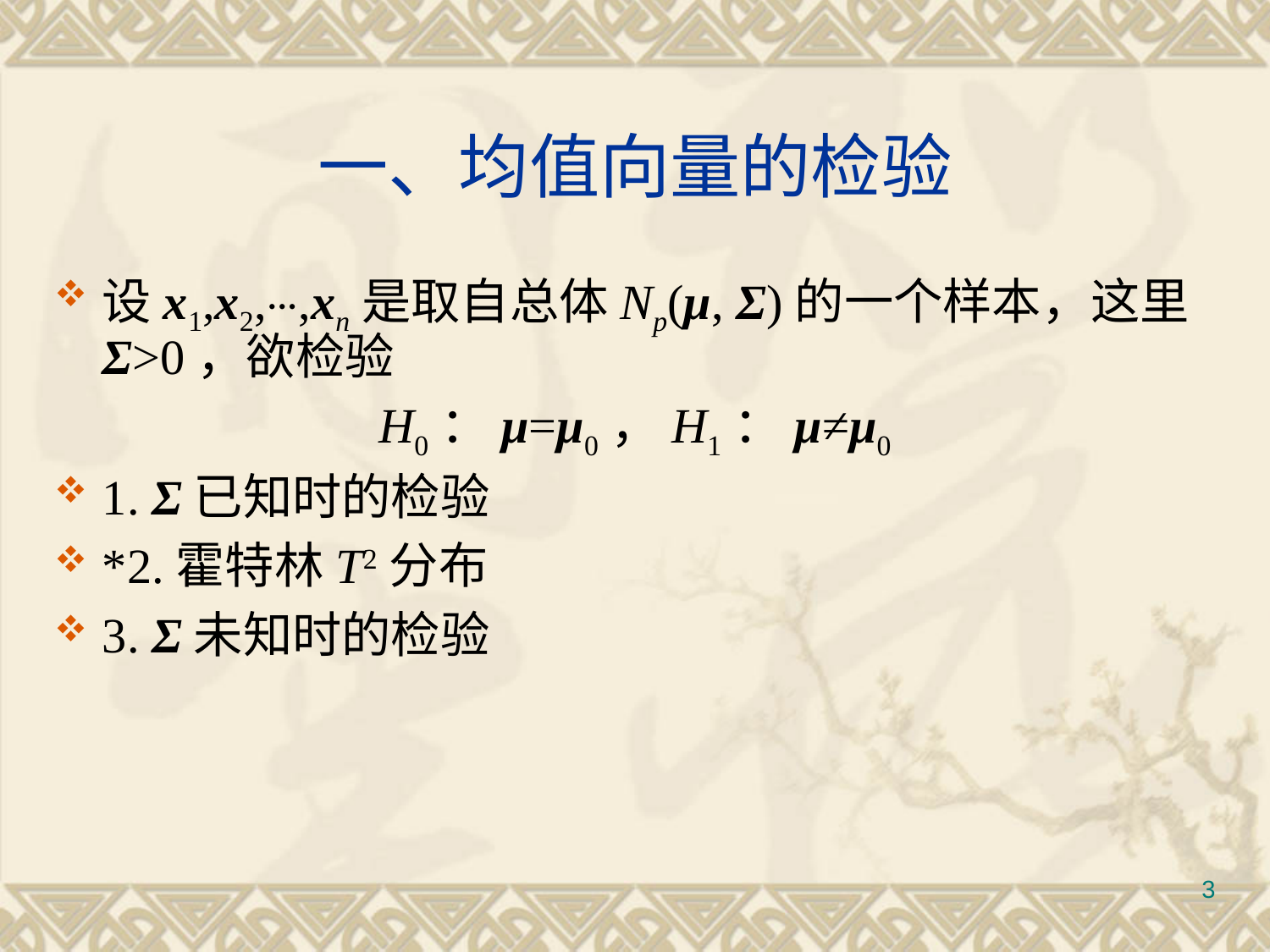

# 一、均值向量的检验
设x1,x2,⋯,xn是取自总体Np(μ, Σ)的一个样本，这里Σ>0，欲检验
H0：μ=μ0，H1：μ≠μ0
1. Σ已知时的检验
*2.霍特林T2分布
3. Σ未知时的检验
3